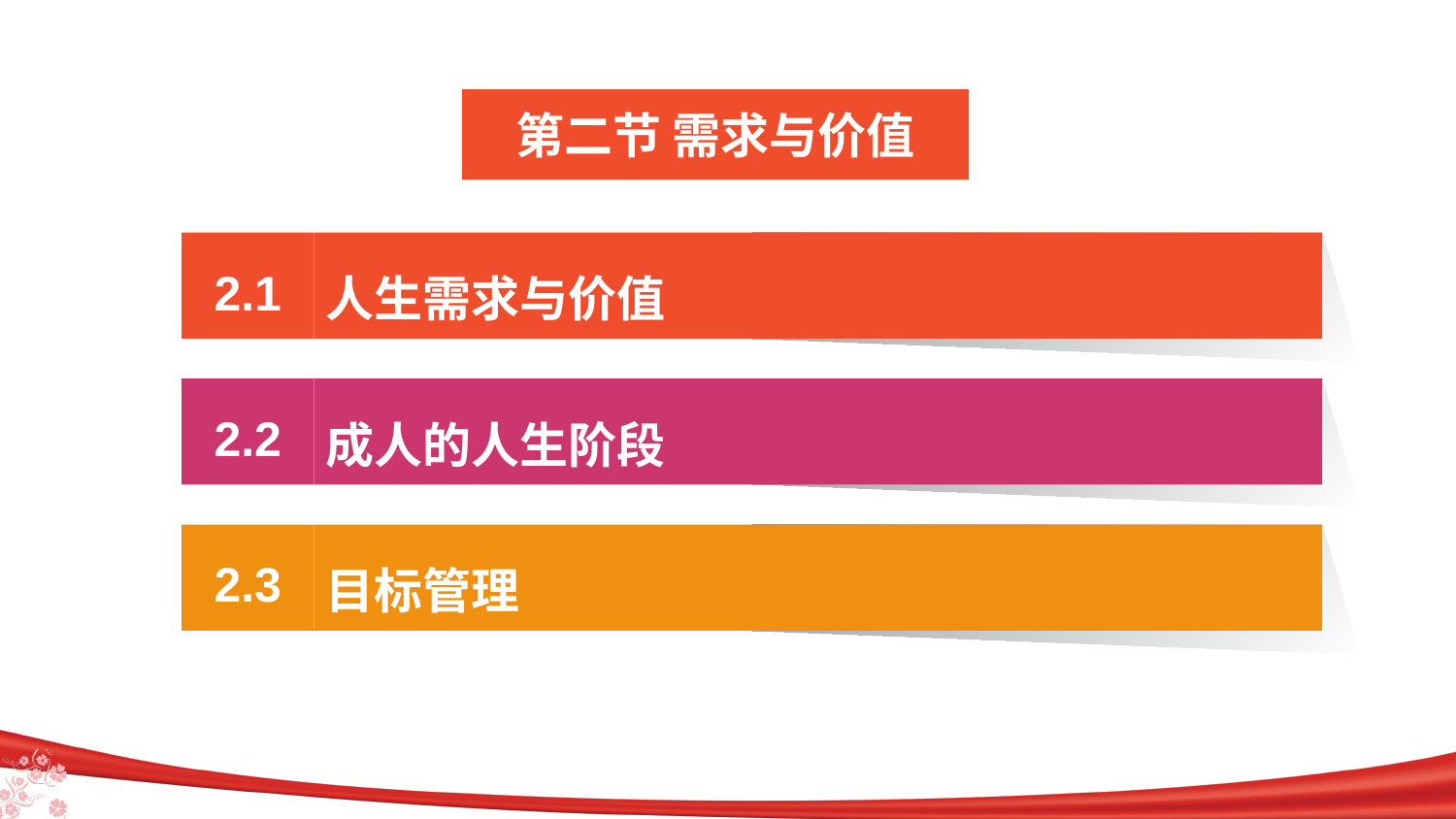

第二节 需求与价值
2.1
人生需求与价值

2.2
成人的人生阶段

2.3
目标管理